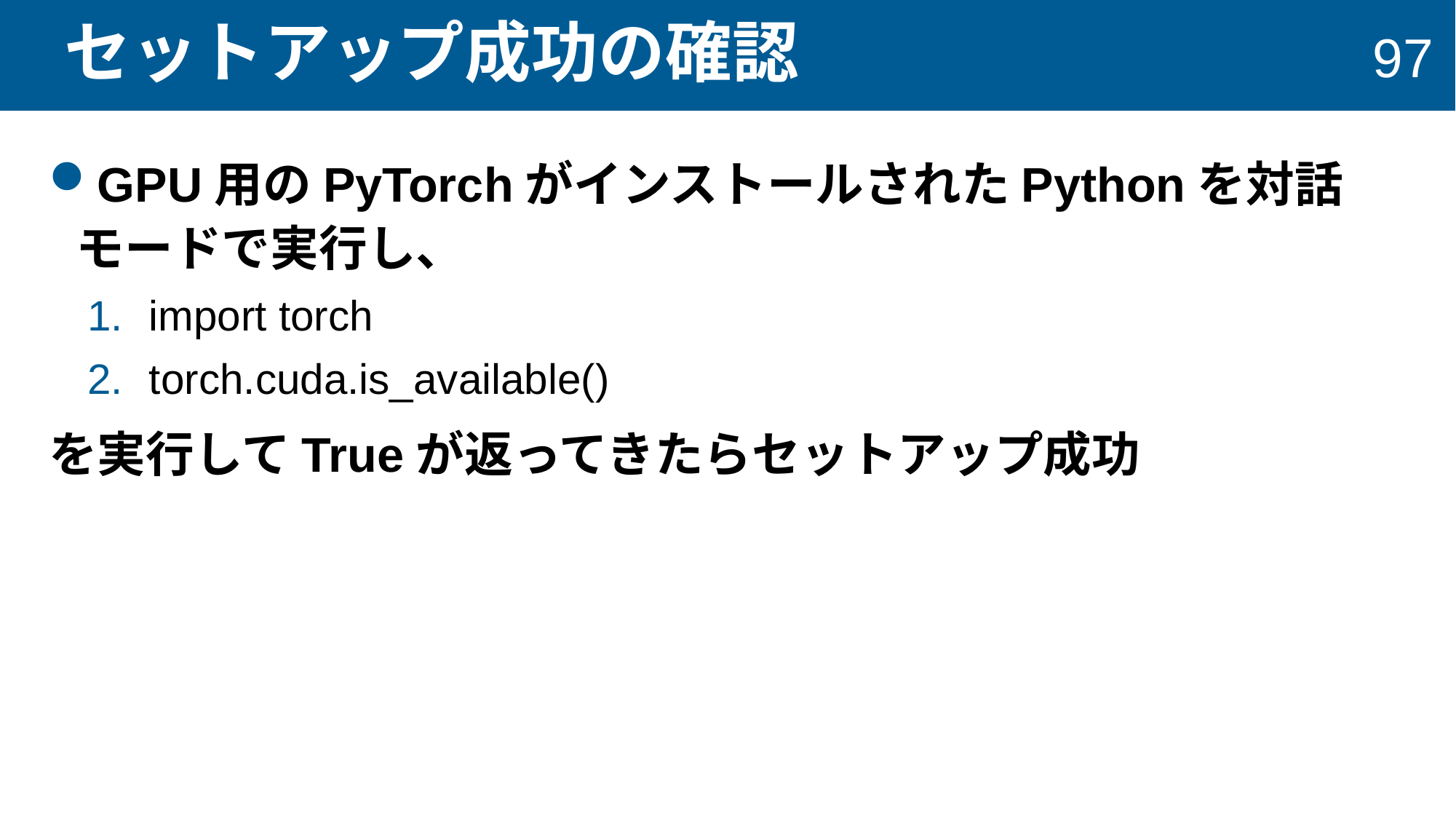

# セットアップ成功の確認
97
GPU用のPyTorchがインストールされたPythonを対話モードで実行し、
import torch
torch.cuda.is_available()
を実行してTrueが返ってきたらセットアップ成功